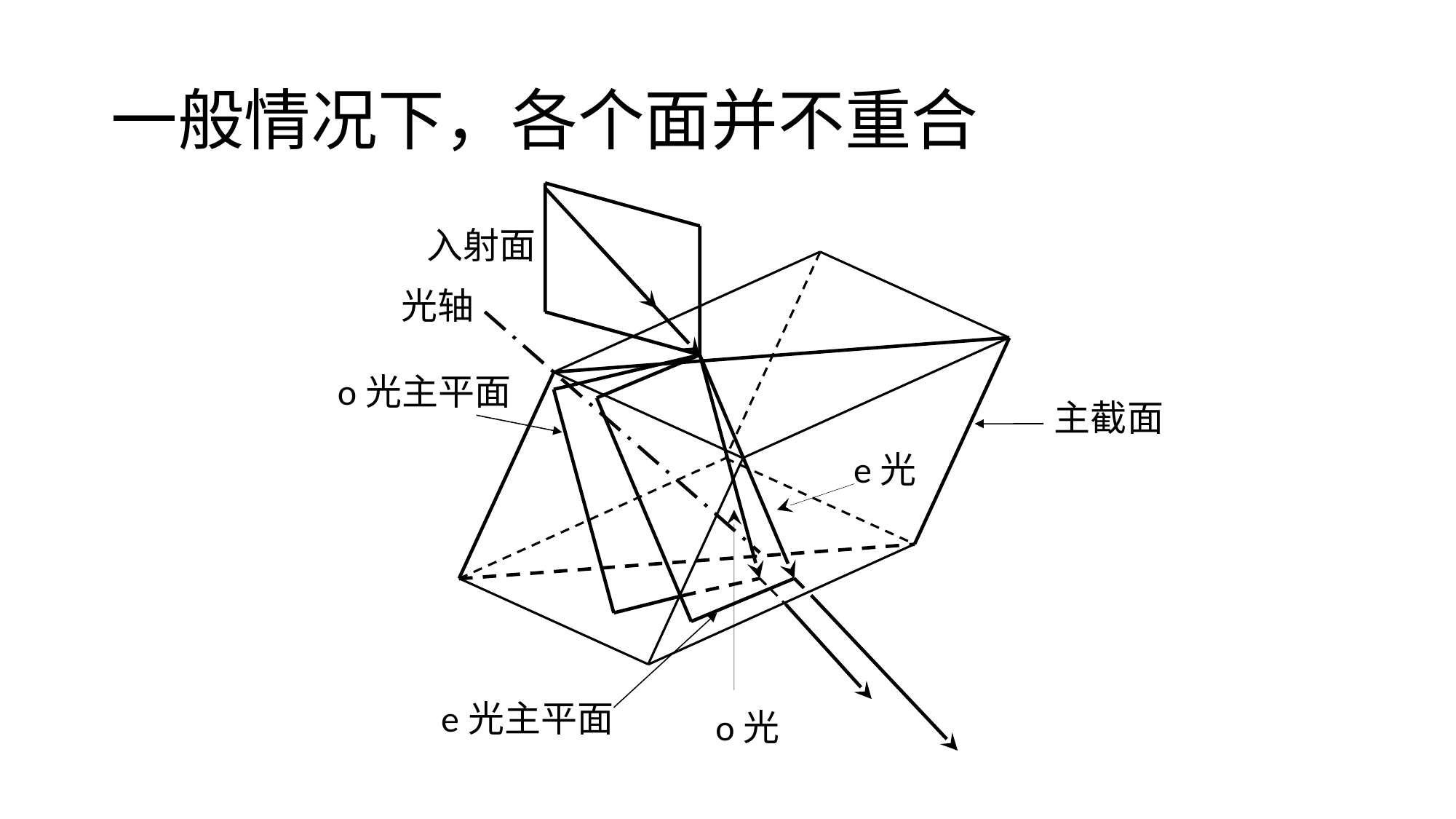

# 一般情况下，各个面并不重合

入射面

光轴

o光主平面

主截面

e光

e光主平面
o光